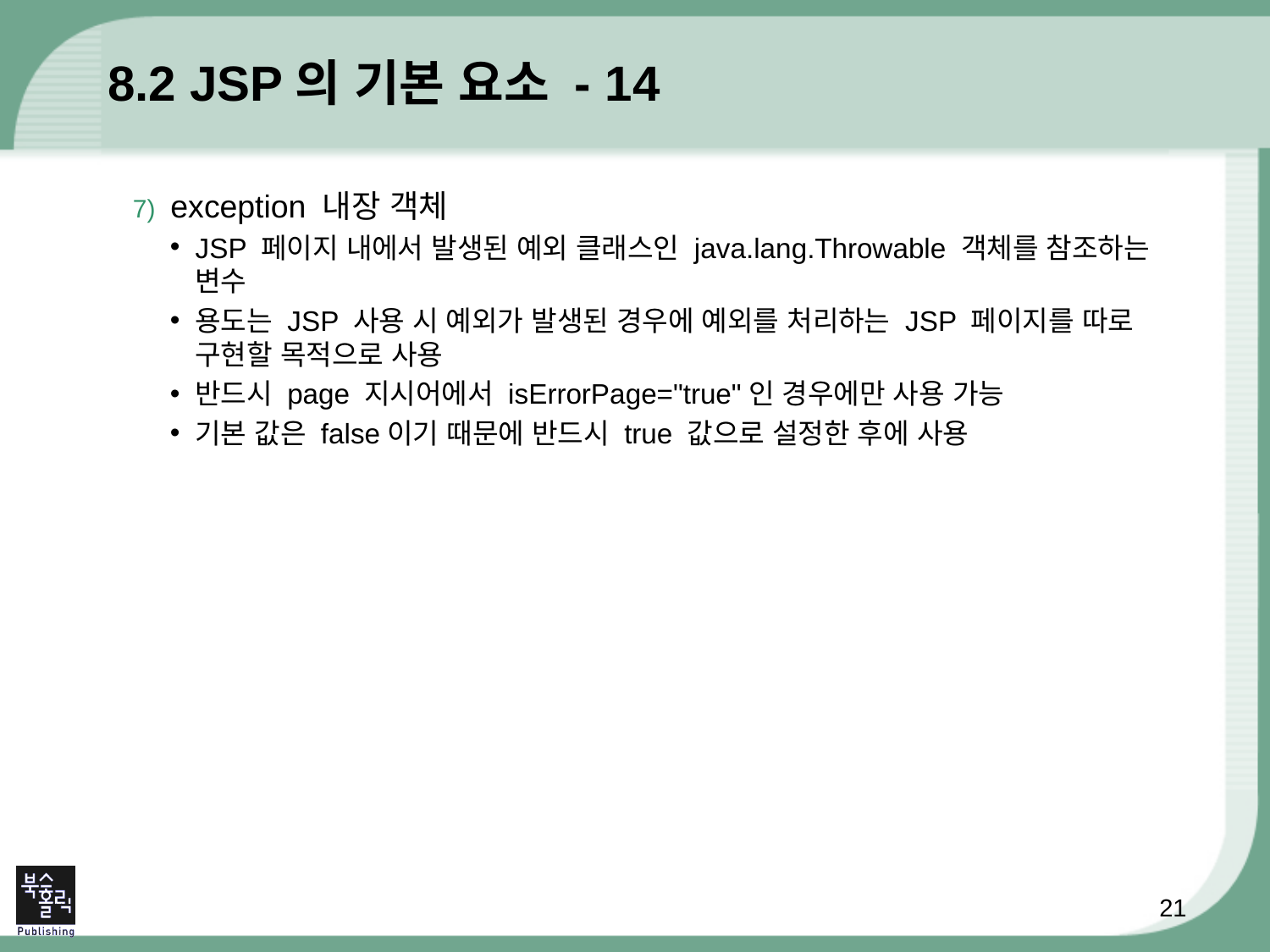

# 8.2 JSP의 기본 요소 - 14
exception 내장 객체
JSP 페이지 내에서 발생된 예외 클래스인 java.lang.Throwable 객체를 참조하는 변수
용도는 JSP 사용 시 예외가 발생된 경우에 예외를 처리하는 JSP 페이지를 따로 구현할 목적으로 사용
반드시 page 지시어에서 isErrorPage="true"인 경우에만 사용 가능
기본 값은 false이기 때문에 반드시 true 값으로 설정한 후에 사용
21